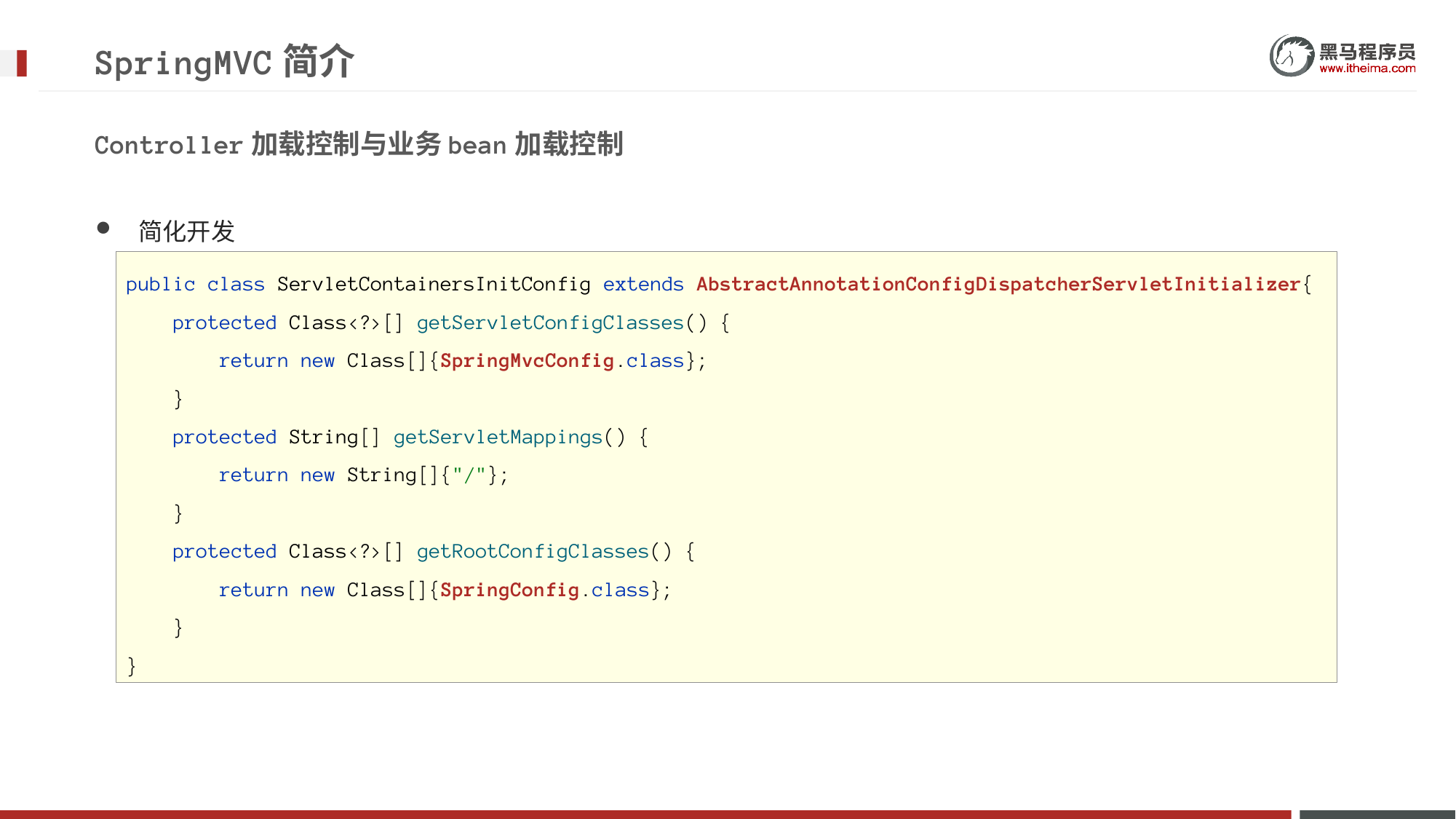

# SpringMVC简介
Controller加载控制与业务bean加载控制
简化开发

public class ServletContainersInitConfig extends AbstractAnnotationConfigDispatcherServletInitializer{
    protected Class<?>[] getServletConfigClasses() {
        return new Class[]{SpringMvcConfig.class};
    }
    protected String[] getServletMappings() {
        return new String[]{"/"};
    }
    protected Class<?>[] getRootConfigClasses() {
        return new Class[]{SpringConfig.class};
    }
}